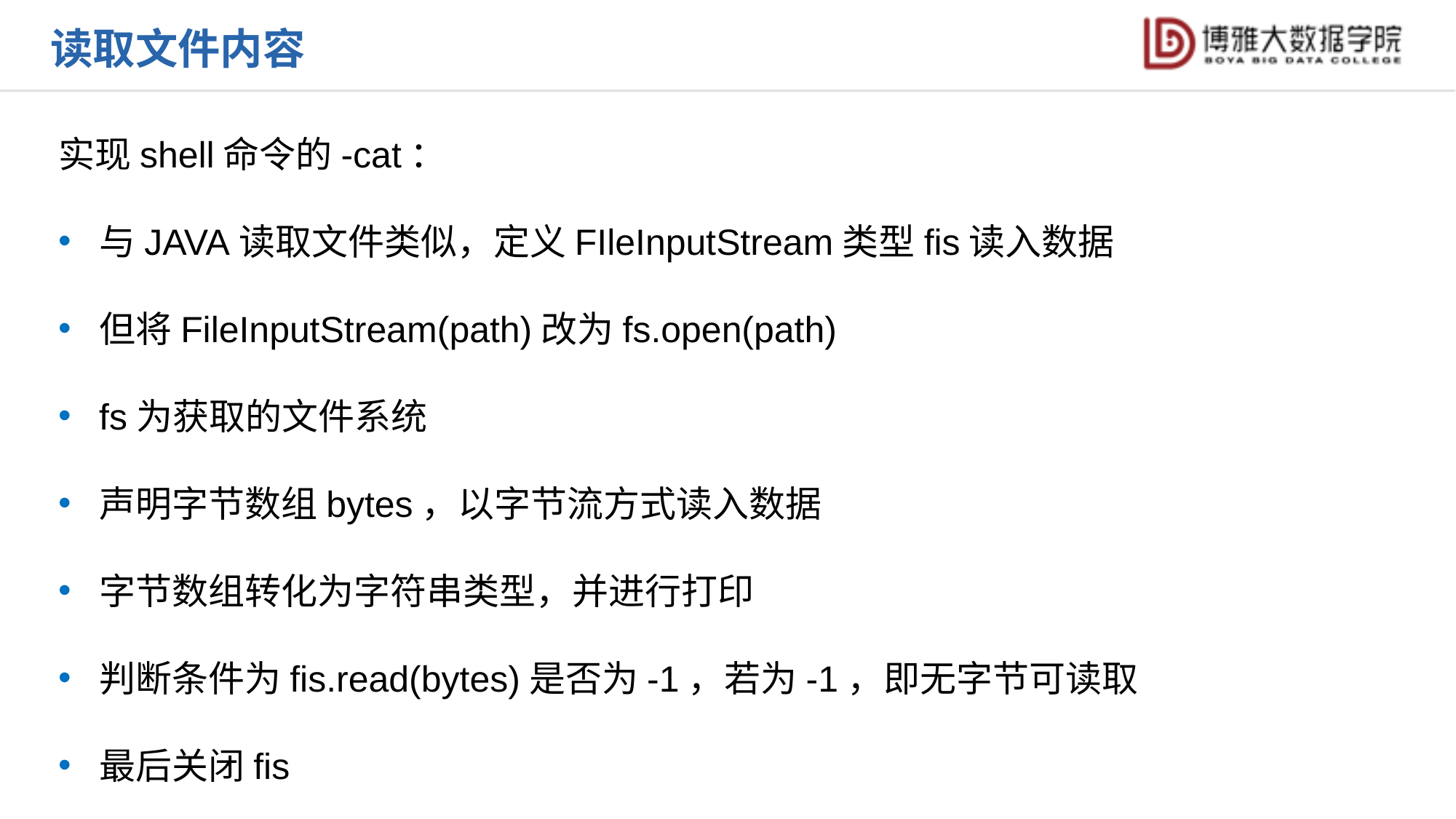

读取文件内容

实现shell命令的-cat：

与JAVA读取文件类似，定义FIleInputStream类型fis读入数据

但将FileInputStream(path)改为fs.open(path)

fs为获取的文件系统

声明字节数组bytes，以字节流方式读入数据

字节数组转化为字符串类型，并进行打印

判断条件为fis.read(bytes)是否为-1，若为-1，即无字节可读取

最后关闭fis